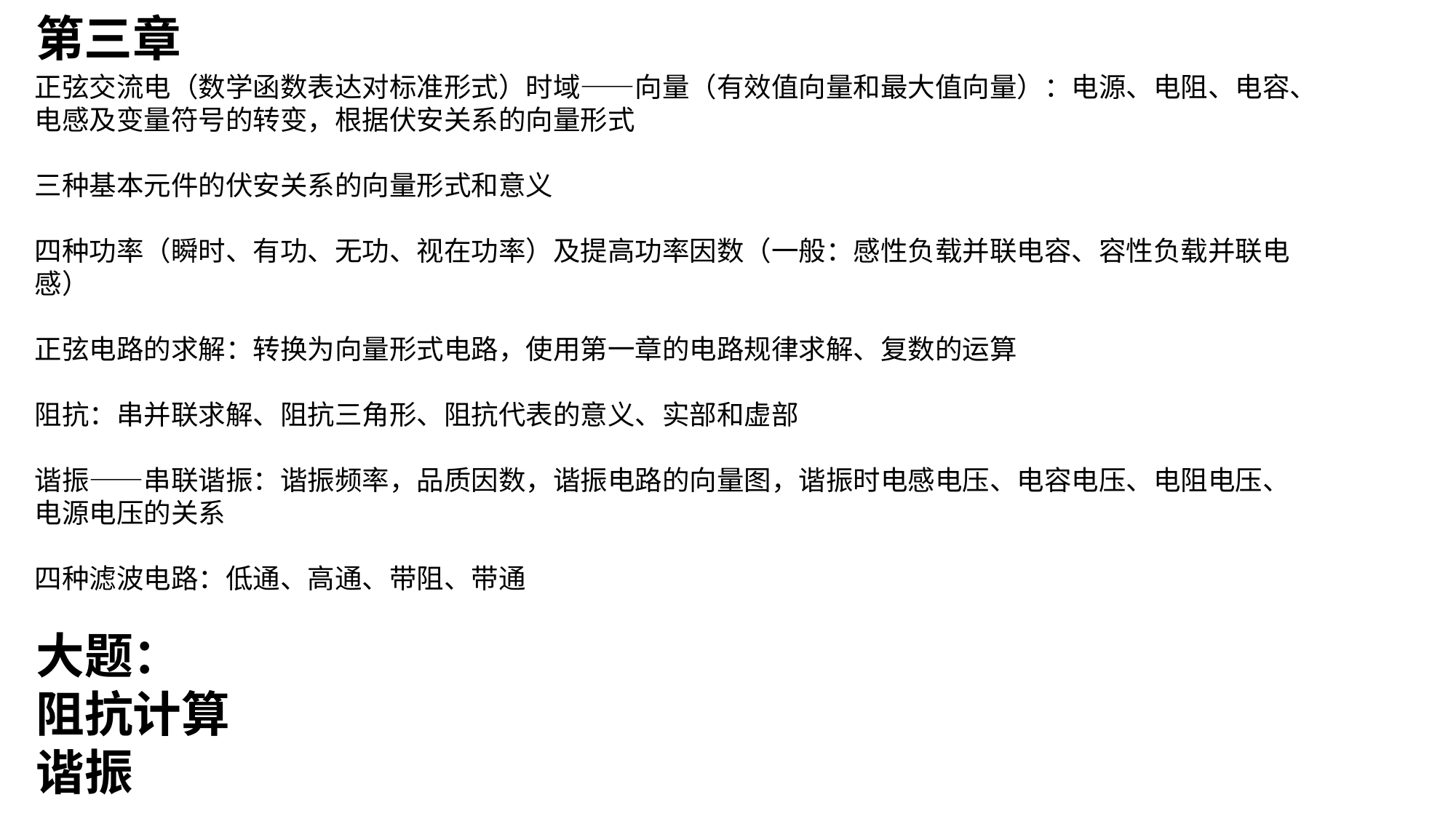

第三章
正弦交流电（数学函数表达对标准形式）时域——向量（有效值向量和最大值向量）：电源、电阻、电容、电感及变量符号的转变，根据伏安关系的向量形式

三种基本元件的伏安关系的向量形式和意义

四种功率（瞬时、有功、无功、视在功率）及提高功率因数（一般：感性负载并联电容、容性负载并联电感）

正弦电路的求解：转换为向量形式电路，使用第一章的电路规律求解、复数的运算

阻抗：串并联求解、阻抗三角形、阻抗代表的意义、实部和虚部

谐振——串联谐振：谐振频率，品质因数，谐振电路的向量图，谐振时电感电压、电容电压、电阻电压、电源电压的关系

四种滤波电路：低通、高通、带阻、带通
大题：
阻抗计算
谐振